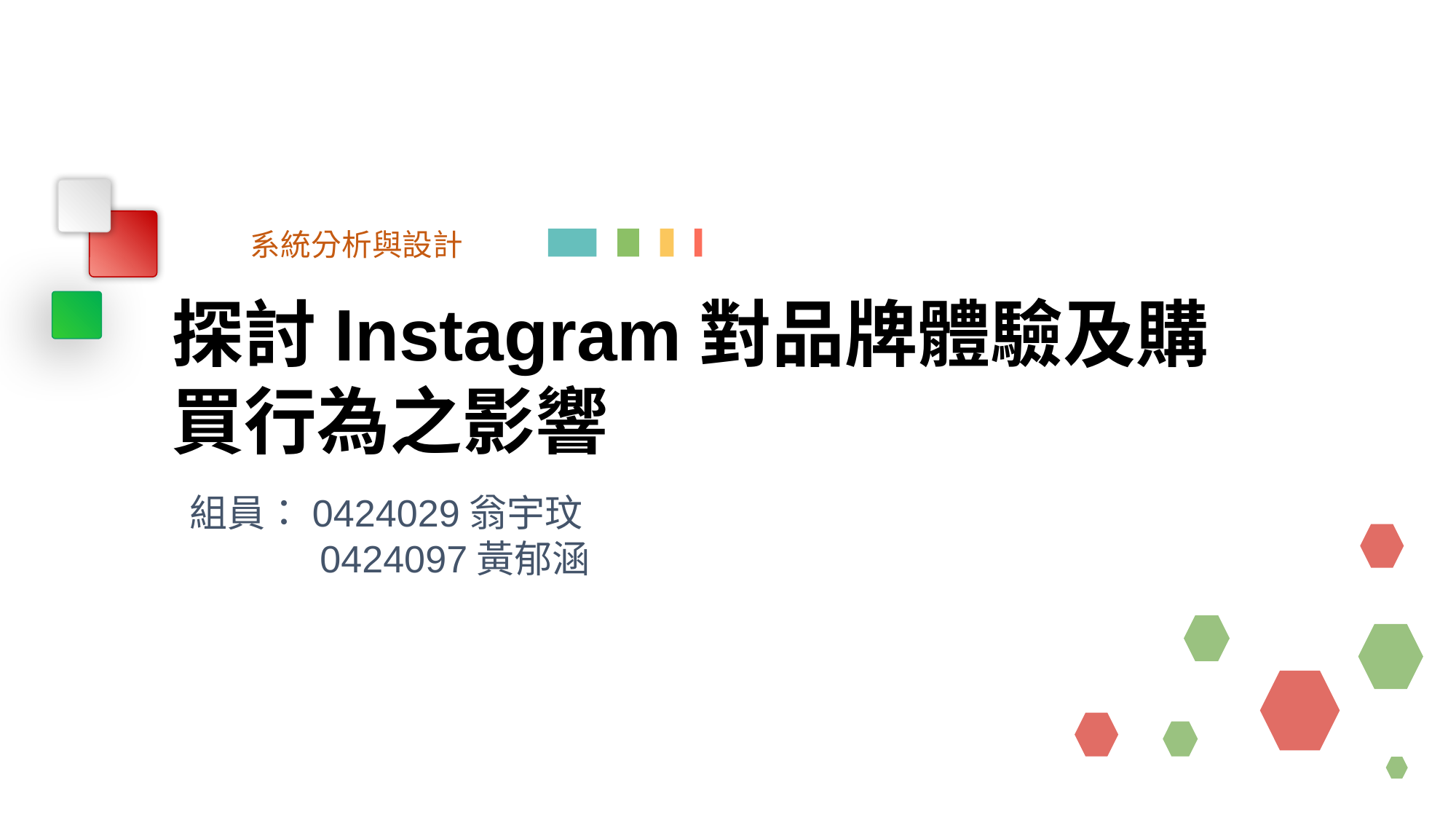

系統分析與設計

探討Instagram對品牌體驗及購買行為之影響

組員：0424029翁宇玟
	  0424097黃郁涵宣传